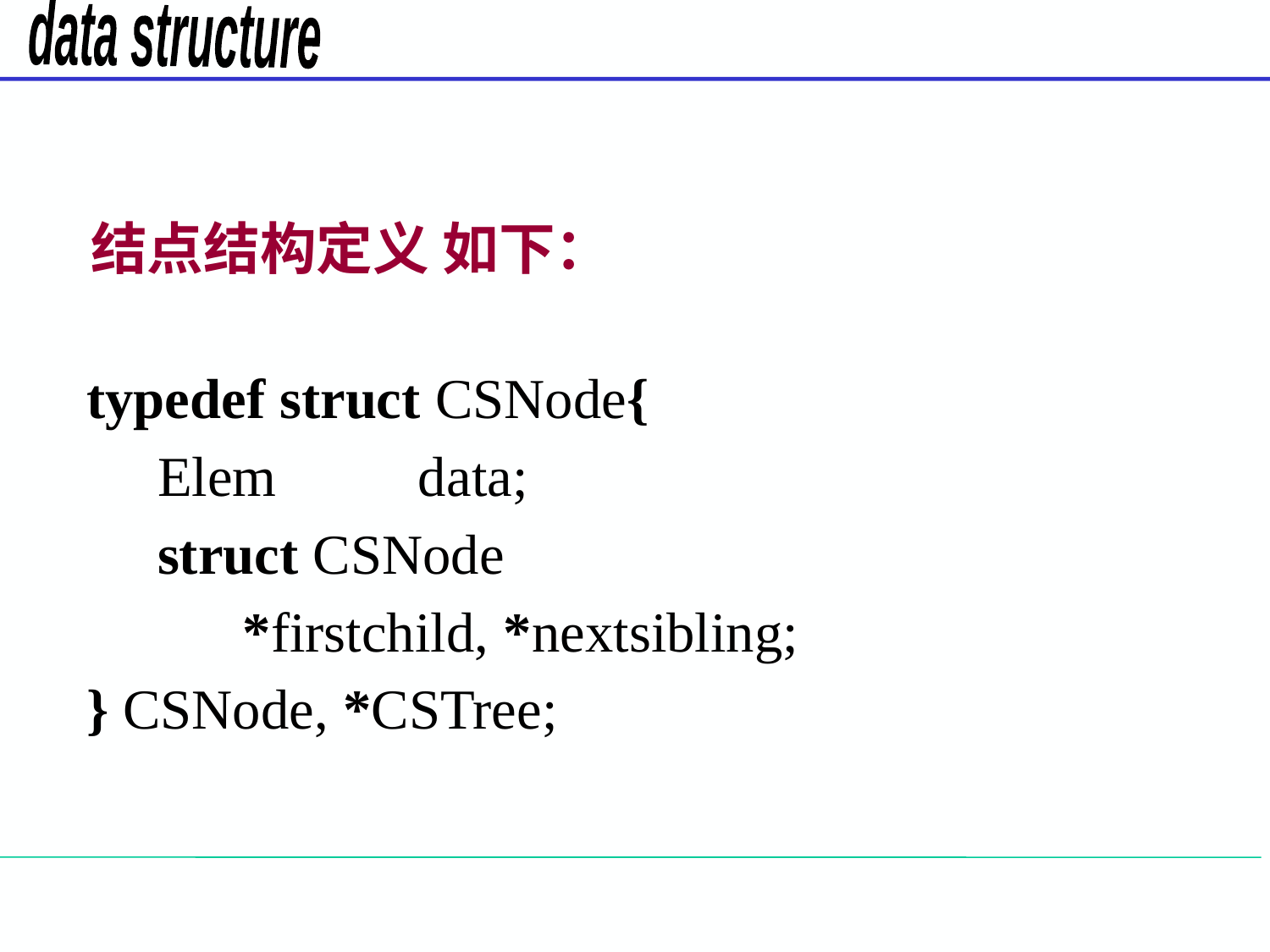

结点结构定义 如下：
typedef struct CSNode{
     Elem          data;
     struct CSNode
           *firstchild, *nextsibling;
} CSNode, *CSTree;